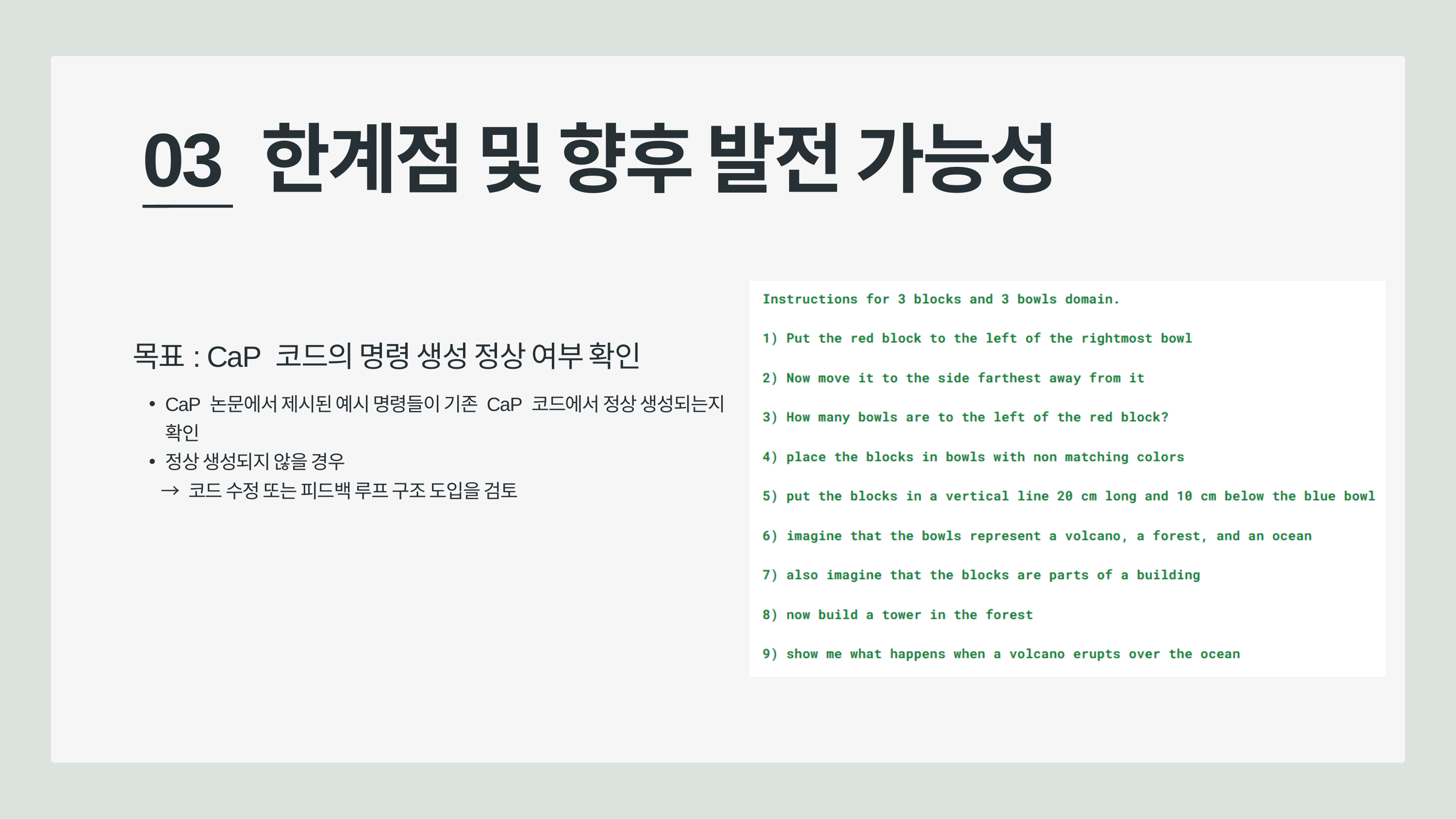

03 한계점 및 향후 발전 가능성

목표: CaP 코드의 명령 생성 정상 여부 확인
CaP 논문에서 제시된 예시 명령들이 기존 CaP 코드에서 정상 생성되는지 확인
정상 생성되지 않을 경우
        → 코드 수정 또는 피드백 루프 구조 도입을 검토